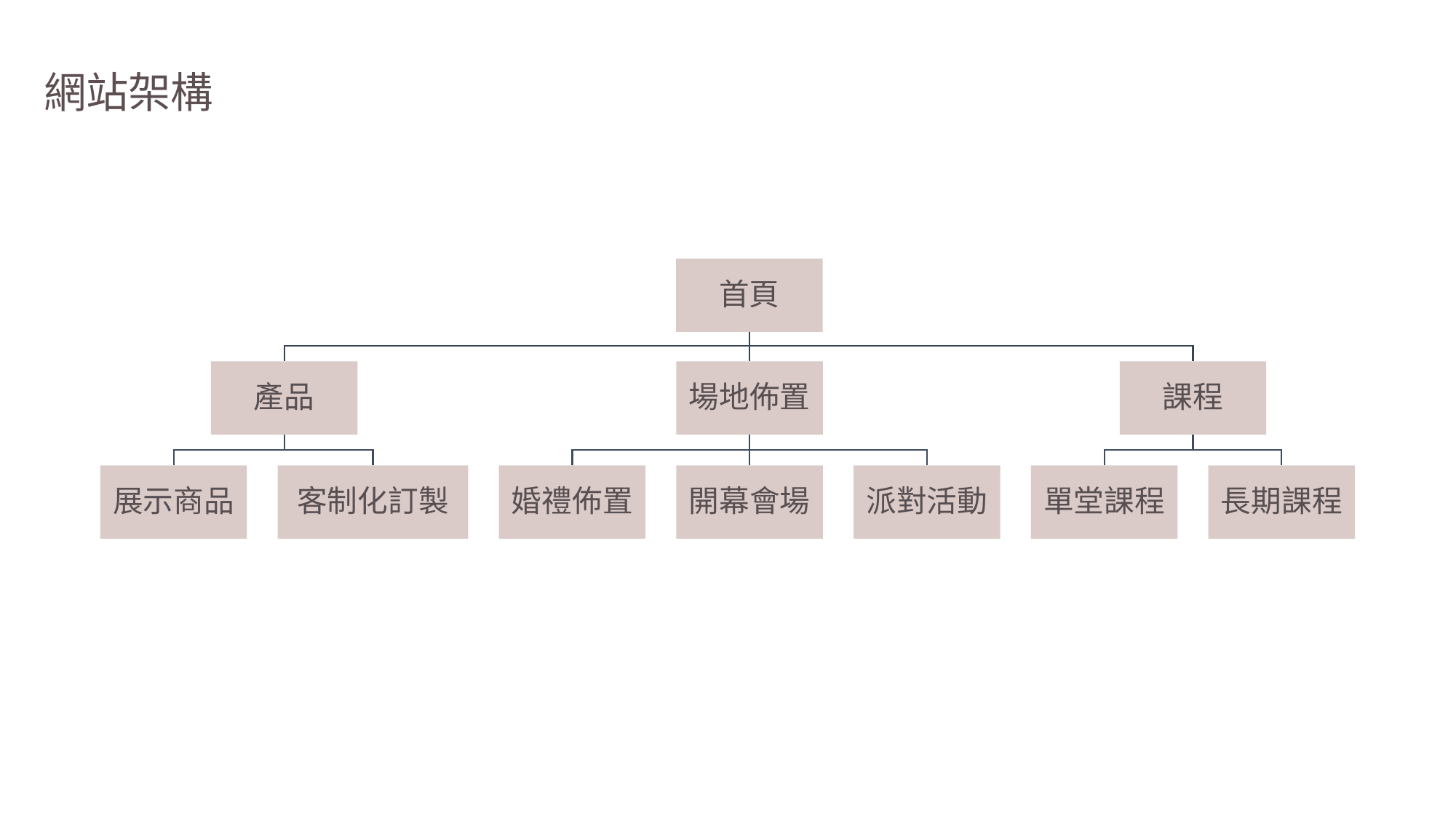

網站架構
首頁
產品
展示商品
客制化訂製
場地佈置
婚禮佈置
開幕會場
派對活動
課程
單堂課程
長期課程